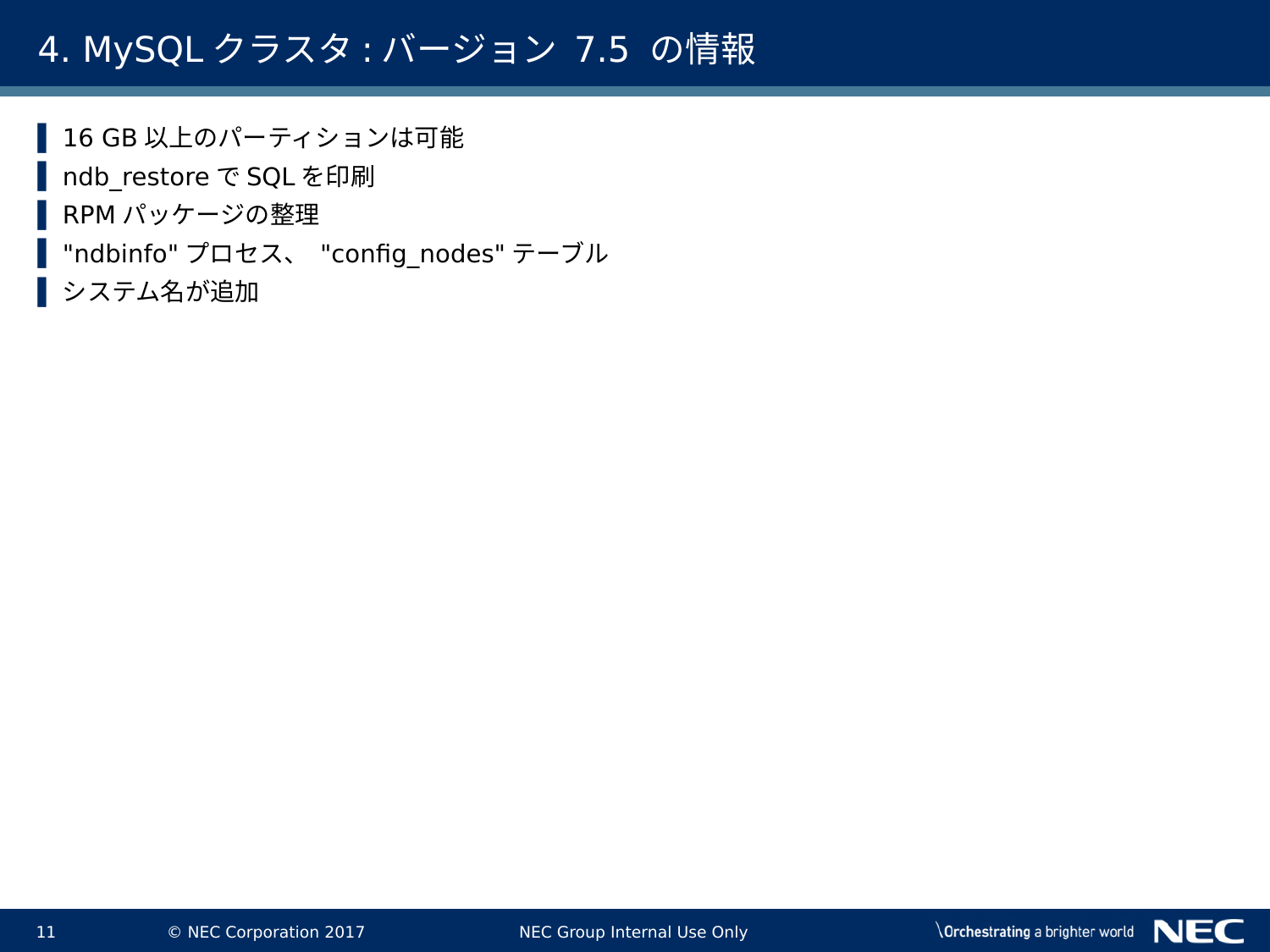

# 4. MySQLクラスタ:バージョン 7.5 の情報
16 GB以上のパーティションは可能
ndb_restoreでSQLを印刷
RPMパッケージの整理
"ndbinfo"プロセス、 "config_nodes"テーブル
システム名が追加